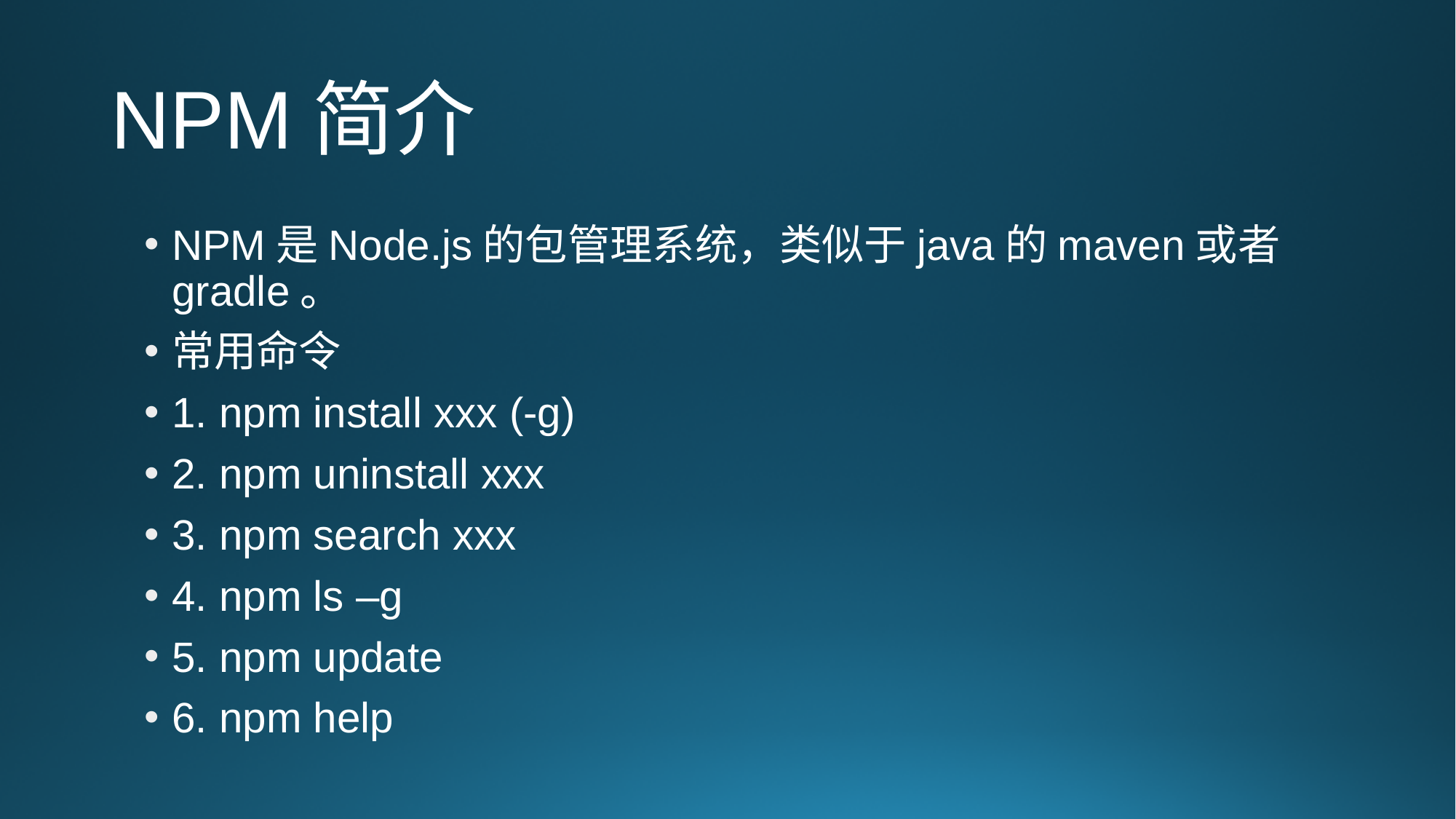

# NPM简介
NPM是Node.js的包管理系统，类似于java的maven或者gradle。
常用命令
1. npm install xxx (-g)
2. npm uninstall xxx
3. npm search xxx
4. npm ls –g
5. npm update
6. npm help